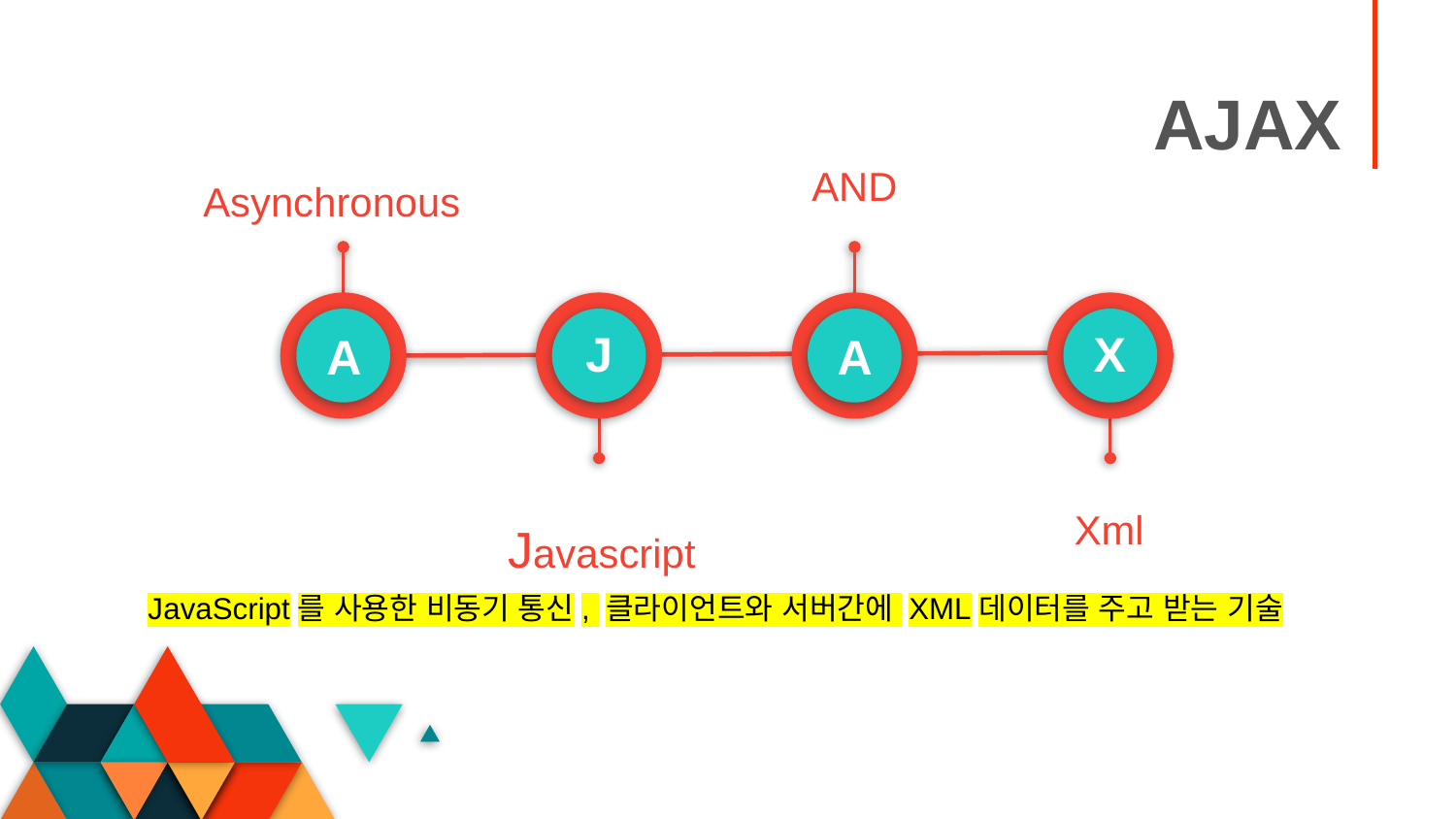

# AJAX
AND
Asynchronous

J
X
A
A
Xml
Javascript
JavaScript를 사용한 비동기 통신, 클라이언트와 서버간에 XML데이터를 주고 받는 기술